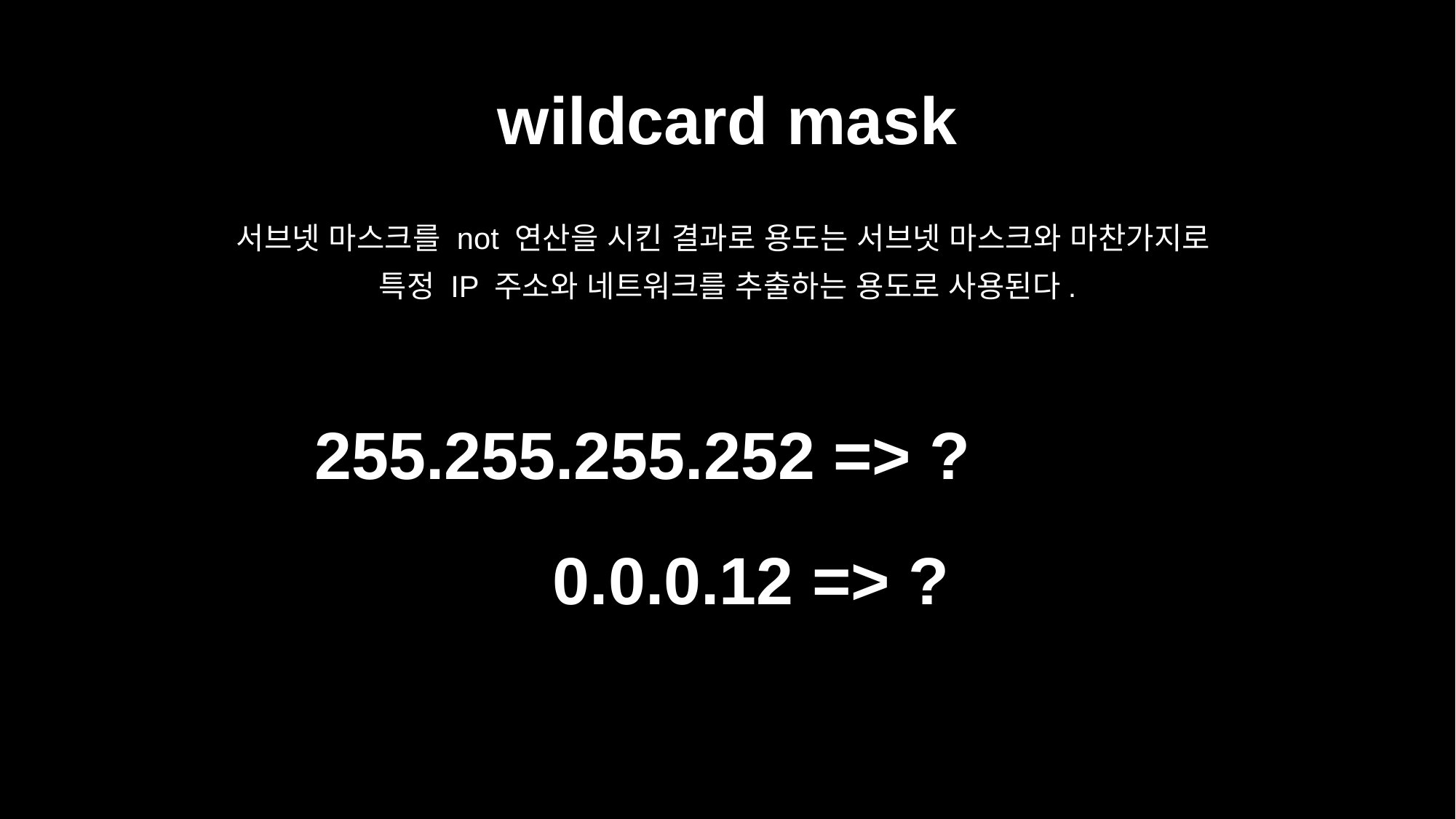

# wildcard mask
서브넷 마스크를 not 연산을 시킨 결과로 용도는 서브넷 마스크와 마찬가지로
특정 IP 주소와 네트워크를 추출하는 용도로 사용된다.
          255.255.255.252 => ?
0.0.0.12 => ?